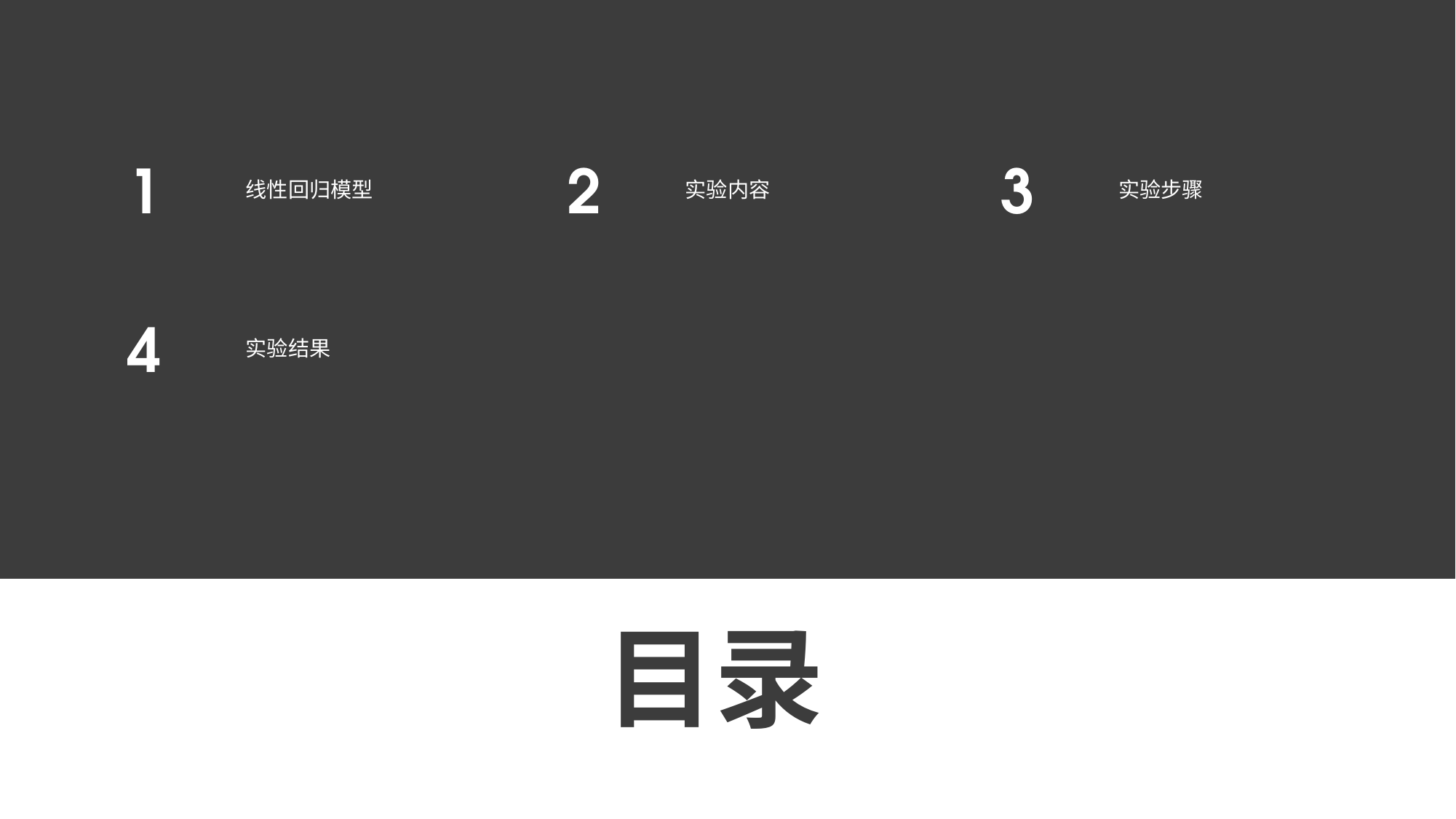

1
2
3
线性回归模型
实验内容
实验步骤
4
实验结果
目录